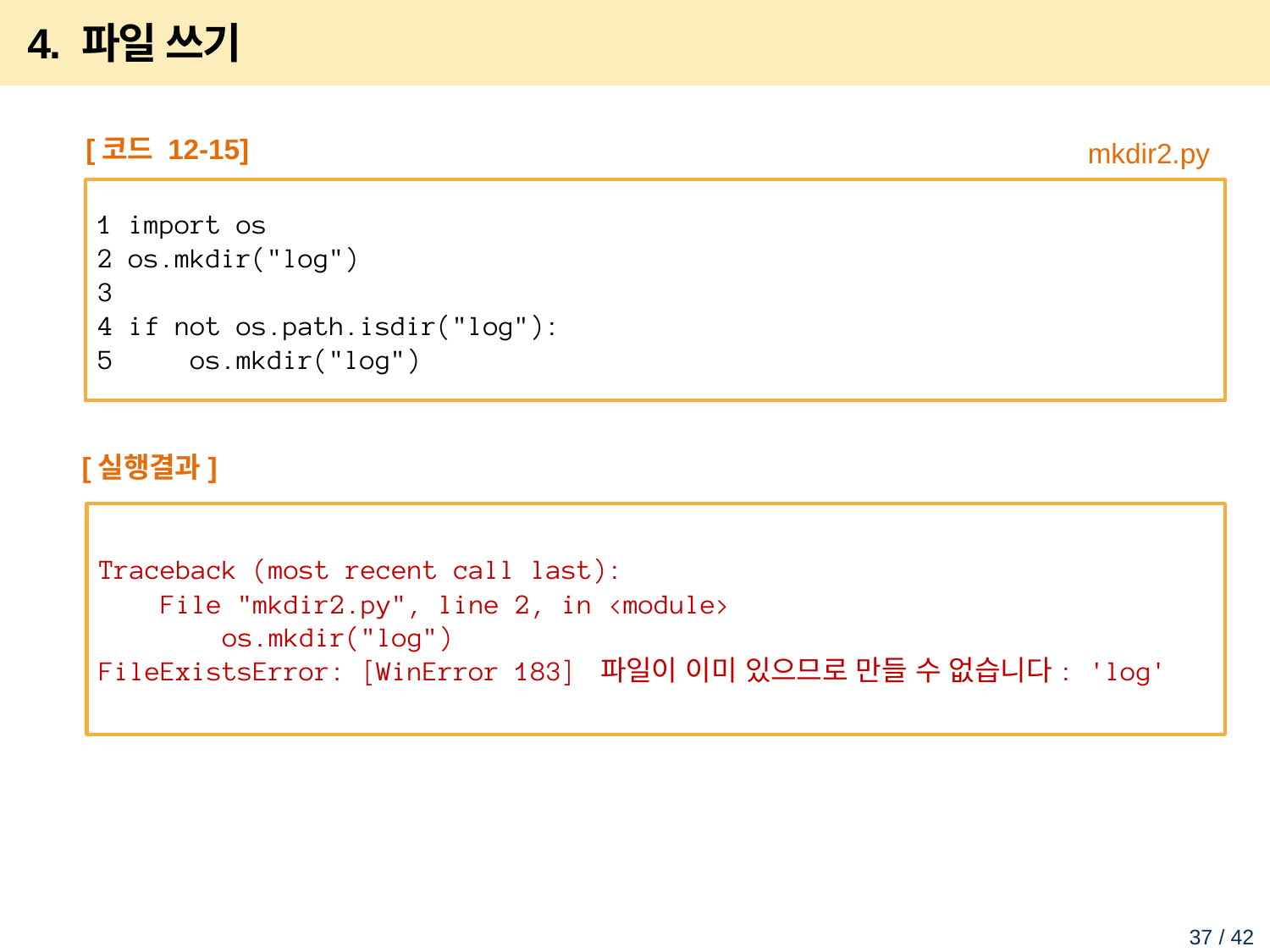

# 4. 파일 쓰기

[코드 12-15]
1 import os
2 os.mkdir("log")
3
4 if not os.path.isdir("log"):
5     os.mkdir("log")
mkdir2.py
[실행결과]
Traceback (most recent call last):
    File "mkdir2.py", line 2, in <module>
        os.mkdir("log")
FileExistsError: [WinError 183] 파일이 이미 있으므로 만들 수 없습니다: 'log'